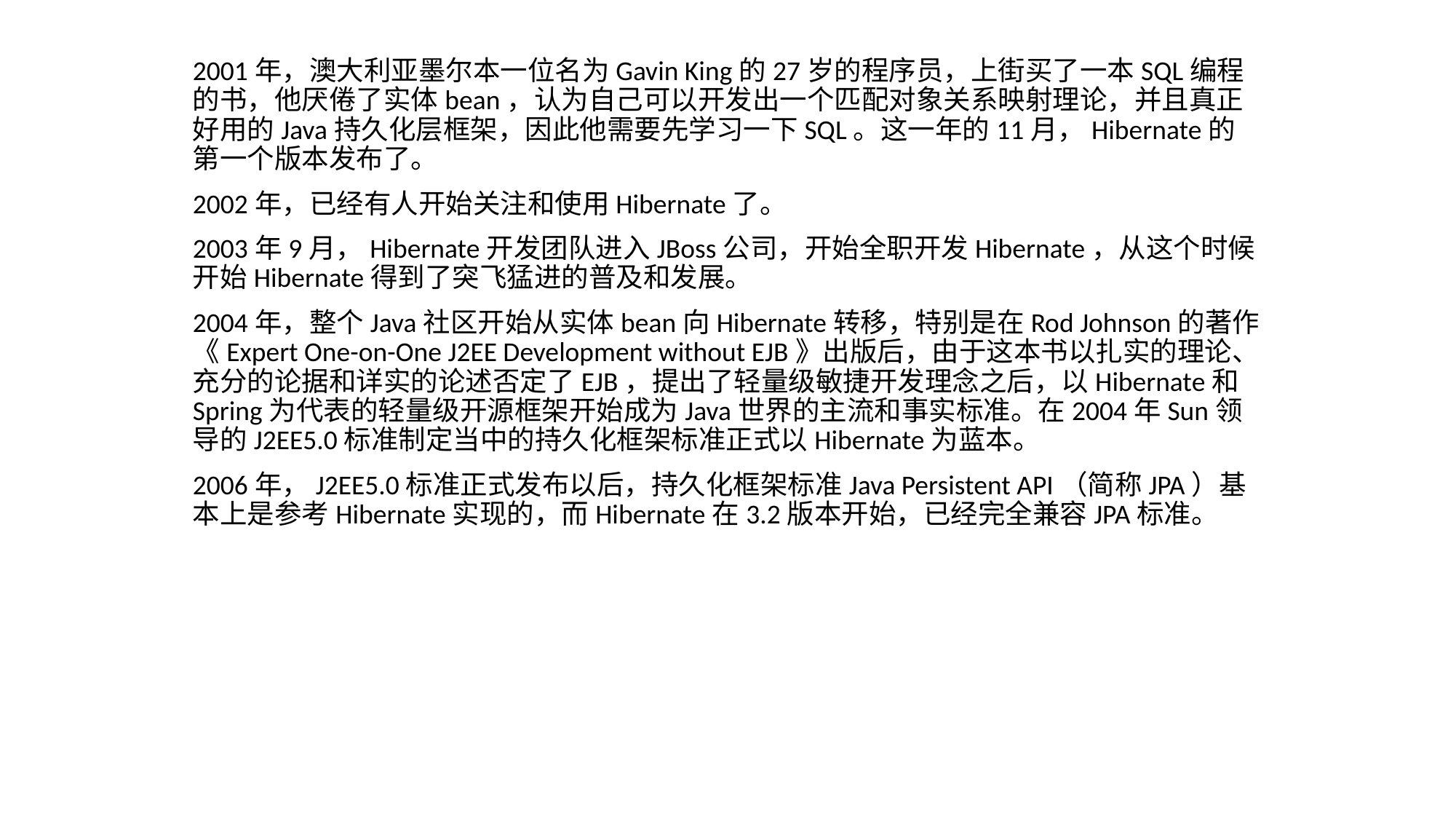

2001年，澳大利亚墨尔本一位名为Gavin King的27岁的程序员，上街买了一本SQL编程的书，他厌倦了实体bean，认为自己可以开发出一个匹配对象关系映射理论，并且真正好用的Java持久化层框架，因此他需要先学习一下SQL。这一年的11月，Hibernate的第一个版本发布了。
2002年，已经有人开始关注和使用Hibernate了。
2003年9月，Hibernate开发团队进入JBoss公司，开始全职开发Hibernate，从这个时候开始Hibernate得到了突飞猛进的普及和发展。
2004年，整个Java社区开始从实体bean向Hibernate转移，特别是在Rod Johnson的著作《Expert One-on-One J2EE Development without EJB》出版后，由于这本书以扎实的理论、充分的论据和详实的论述否定了EJB，提出了轻量级敏捷开发理念之后，以Hibernate和Spring为代表的轻量级开源框架开始成为Java世界的主流和事实标准。在2004年Sun领导的J2EE5.0标准制定当中的持久化框架标准正式以Hibernate为蓝本。
2006年，J2EE5.0标准正式发布以后，持久化框架标准Java Persistent API（简称JPA）基本上是参考Hibernate实现的，而Hibernate在3.2版本开始，已经完全兼容JPA标准。